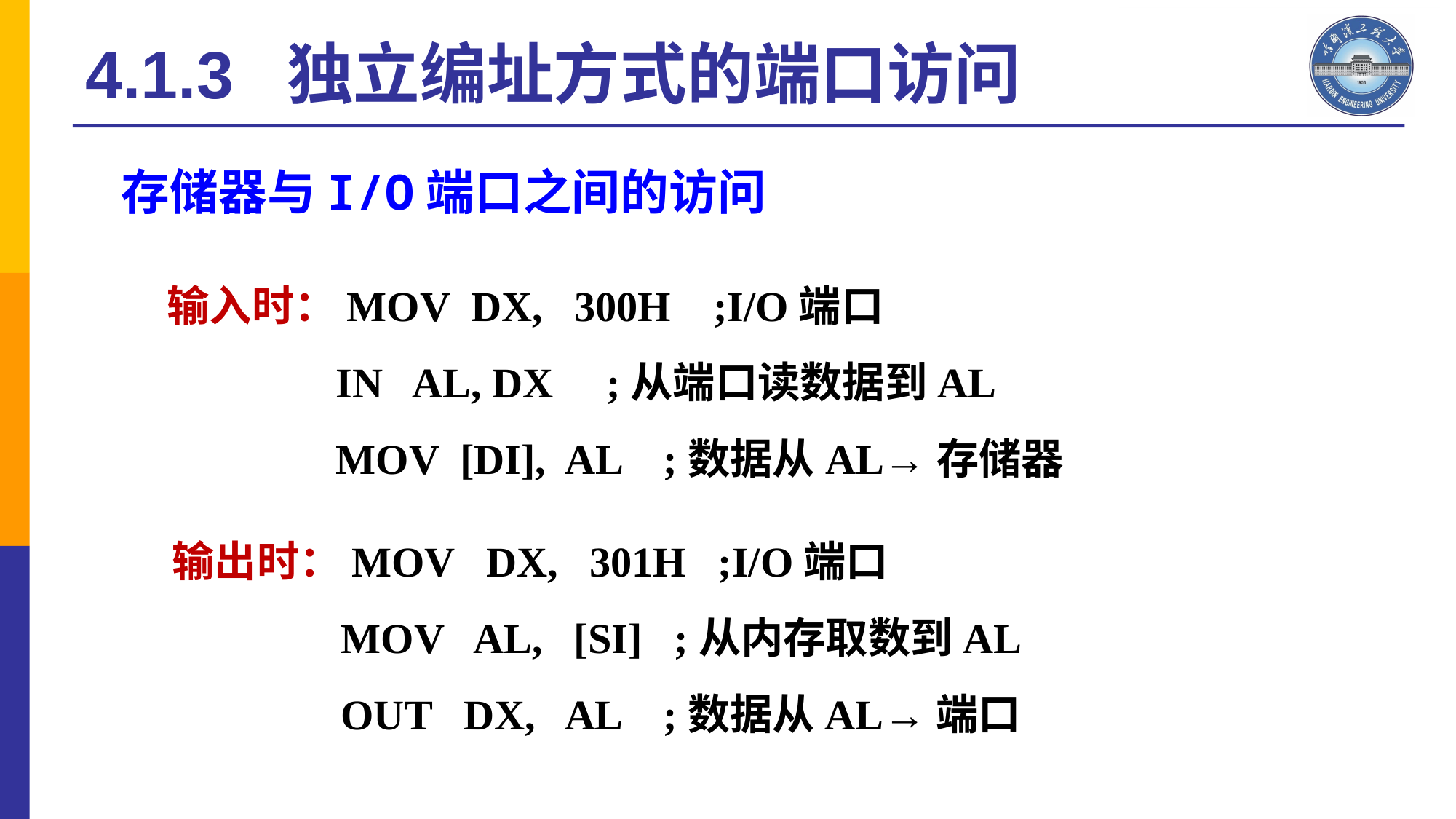

4.1.3  独立编址方式的端口访问
存储器与I/O端口之间的访问
输入时：MOV  DX,   300H    ;I/O端口
                IN   AL, DX     ;从端口读数据到AL
                MOV  [DI],  AL    ;数据从AL→存储器

输出时：MOV   DX,   301H   ;I/O端口
                MOV   AL,   [SI]   ;从内存取数到AL
                OUT   DX,   AL    ;数据从AL→端口